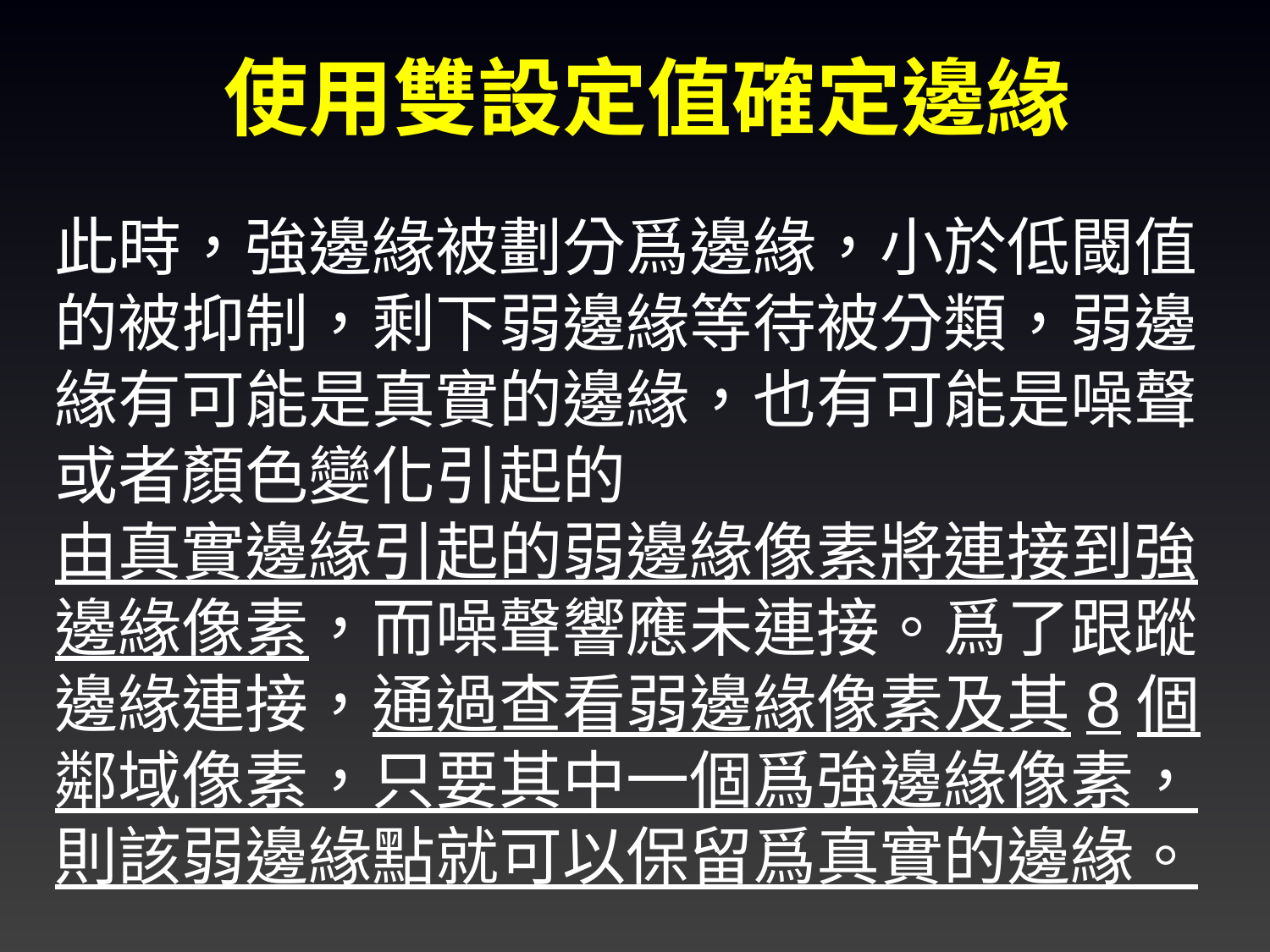

使用雙設定值確定邊緣
此時，強邊緣被劃分爲邊緣，小於低閾值的被抑制，剩下弱邊緣等待被分類，弱邊緣有可能是真實的邊緣，也有可能是噪聲或者顏色變化引起的
由真實邊緣引起的弱邊緣像素將連接到強邊緣像素，而噪聲響應未連接。爲了跟蹤邊緣連接，通過查看弱邊緣像素及其8個鄰域像素，只要其中一個爲強邊緣像素，則該弱邊緣點就可以保留爲真實的邊緣。